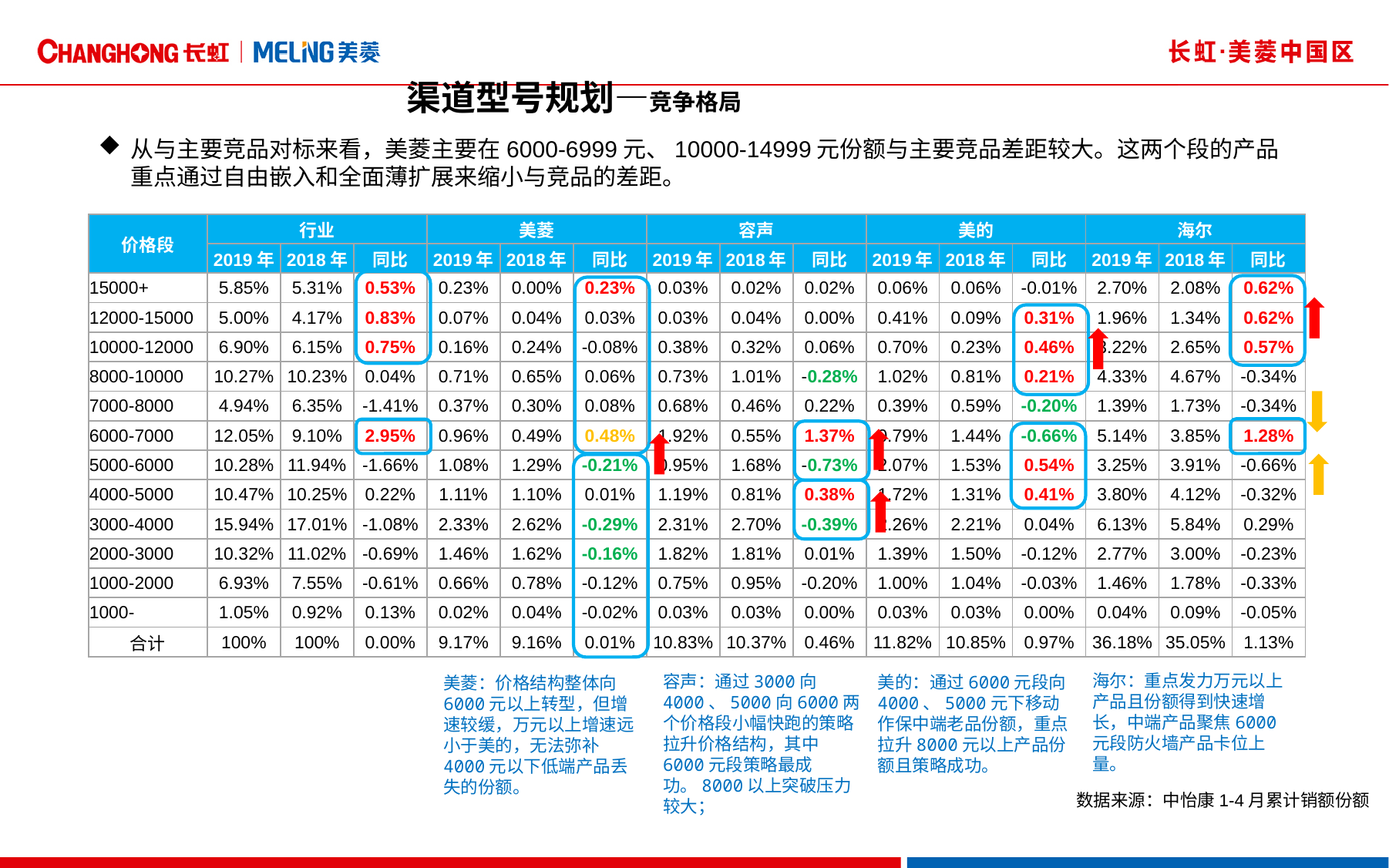

渠道型号规划—竞争格局
从与主要竞品对标来看，美菱主要在6000-6999元、10000-14999元份额与主要竞品差距较大。这两个段的产品重点通过自由嵌入和全面薄扩展来缩小与竞品的差距。
| 价格段 | 行业 |  |  | 美菱 |  |  | 容声 |  |  | 美的 |  |  | 海尔 |  |  |
| --- | --- | --- | --- | --- | --- | --- | --- | --- | --- | --- | --- | --- | --- | --- | --- |
|  | 2019年 | 2018年 | 同比 | 2019年 | 2018年 | 同比 | 2019年 | 2018年 | 同比 | 2019年 | 2018年 | 同比 | 2019年 | 2018年 | 同比 |
| 15000+ | 5.85% | 5.31% | 0.53% | 0.23% | 0.00% | 0.23% | 0.03% | 0.02% | 0.02% | 0.06% | 0.06% | -0.01% | 2.70% | 2.08% | 0.62% |
| 12000-15000 | 5.00% | 4.17% | 0.83% | 0.07% | 0.04% | 0.03% | 0.03% | 0.04% | 0.00% | 0.41% | 0.09% | 0.31% | 1.96% | 1.34% | 0.62% |
| 10000-12000 | 6.90% | 6.15% | 0.75% | 0.16% | 0.24% | -0.08% | 0.38% | 0.32% | 0.06% | 0.70% | 0.23% | 0.46% | 3.22% | 2.65% | 0.57% |
| 8000-10000 | 10.27% | 10.23% | 0.04% | 0.71% | 0.65% | 0.06% | 0.73% | 1.01% | -0.28% | 1.02% | 0.81% | 0.21% | 4.33% | 4.67% | -0.34% |
| 7000-8000 | 4.94% | 6.35% | -1.41% | 0.37% | 0.30% | 0.08% | 0.68% | 0.46% | 0.22% | 0.39% | 0.59% | -0.20% | 1.39% | 1.73% | -0.34% |
| 6000-7000 | 12.05% | 9.10% | 2.95% | 0.96% | 0.49% | 0.48% | 1.92% | 0.55% | 1.37% | 0.79% | 1.44% | -0.66% | 5.14% | 3.85% | 1.28% |
| 5000-6000 | 10.28% | 11.94% | -1.66% | 1.08% | 1.29% | -0.21% | 0.95% | 1.68% | -0.73% | 2.07% | 1.53% | 0.54% | 3.25% | 3.91% | -0.66% |
| 4000-5000 | 10.47% | 10.25% | 0.22% | 1.11% | 1.10% | 0.01% | 1.19% | 0.81% | 0.38% | 1.72% | 1.31% | 0.41% | 3.80% | 4.12% | -0.32% |
| 3000-4000 | 15.94% | 17.01% | -1.08% | 2.33% | 2.62% | -0.29% | 2.31% | 2.70% | -0.39% | 2.26% | 2.21% | 0.04% | 6.13% | 5.84% | 0.29% |
| 2000-3000 | 10.32% | 11.02% | -0.69% | 1.46% | 1.62% | -0.16% | 1.82% | 1.81% | 0.01% | 1.39% | 1.50% | -0.12% | 2.77% | 3.00% | -0.23% |
| 1000-2000 | 6.93% | 7.55% | -0.61% | 0.66% | 0.78% | -0.12% | 0.75% | 0.95% | -0.20% | 1.00% | 1.04% | -0.03% | 1.46% | 1.78% | -0.33% |
| 1000- | 1.05% | 0.92% | 0.13% | 0.02% | 0.04% | -0.02% | 0.03% | 0.03% | 0.00% | 0.03% | 0.03% | 0.00% | 0.04% | 0.09% | -0.05% |
| 合计 | 100% | 100% | 0.00% | 9.17% | 9.16% | 0.01% | 10.83% | 10.37% | 0.46% | 11.82% | 10.85% | 0.97% | 36.18% | 35.05% | 1.13% |

海尔：重点发力万元以上产品且份额得到快速增长，中端产品聚焦6000元段防火墙产品卡位上量。
容声：通过3000向4000、5000向6000两个价格段小幅快跑的策略拉升价格结构，其中6000元段策略最成功。8000以上突破压力较大；
美的：通过6000元段向4000、5000元下移动作保中端老品份额，重点拉升8000元以上产品份额且策略成功。
美菱：价格结构整体向6000元以上转型，但增速较缓，万元以上增速远小于美的，无法弥补4000元以下低端产品丢失的份额。
数据来源：中怡康1-4月累计销额份额